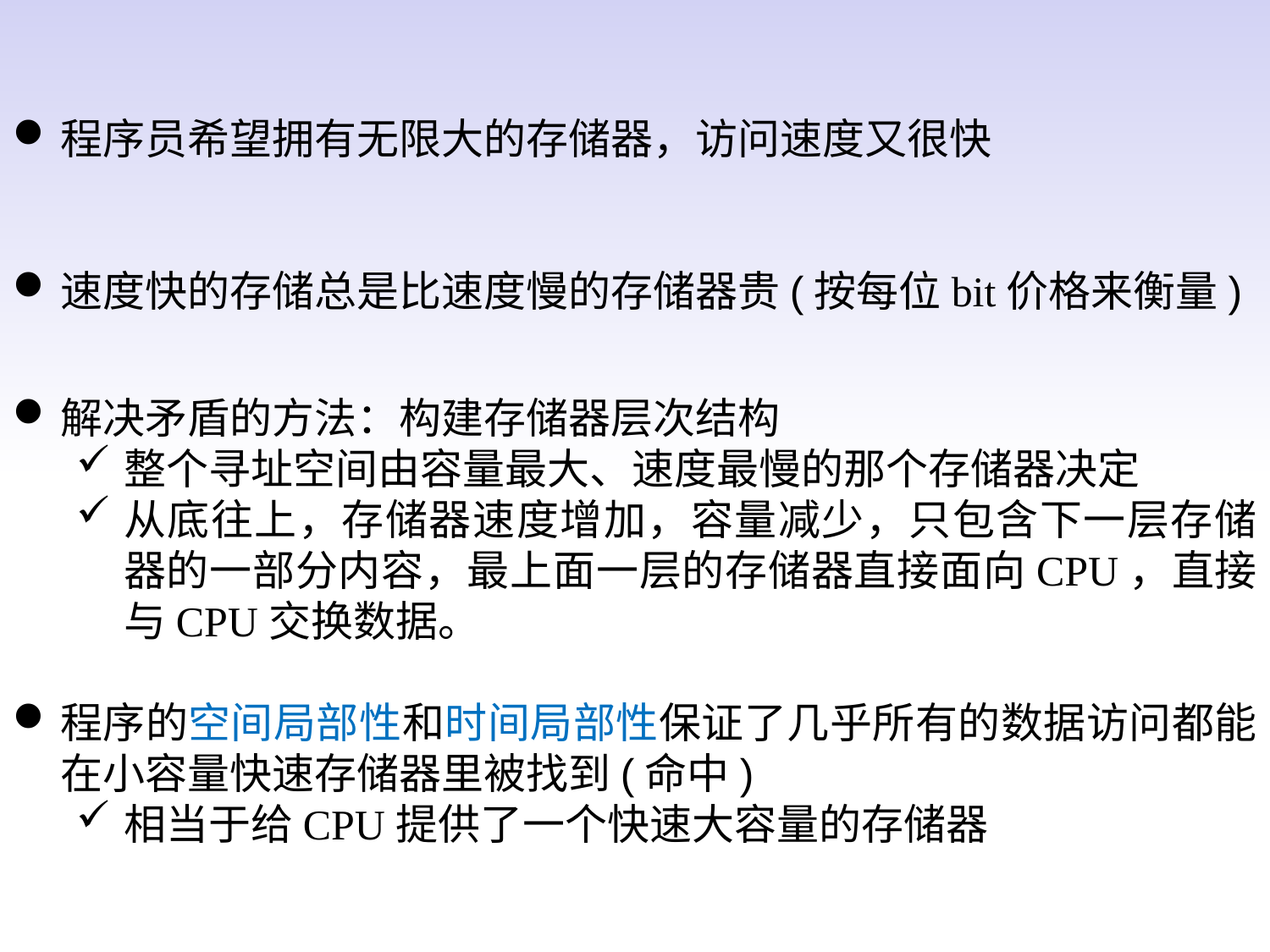

程序员希望拥有无限大的存储器，访问速度又很快

速度快的存储总是比速度慢的存储器贵(按每位bit价格来衡量)

解决矛盾的方法：构建存储器层次结构
整个寻址空间由容量最大、速度最慢的那个存储器决定
从底往上，存储器速度增加，容量减少，只包含下一层存储器的一部分内容，最上面一层的存储器直接面向CPU，直接与CPU交换数据。

程序的空间局部性和时间局部性保证了几乎所有的数据访问都能在小容量快速存储器里被找到(命中)
相当于给CPU提供了一个快速大容量的存储器